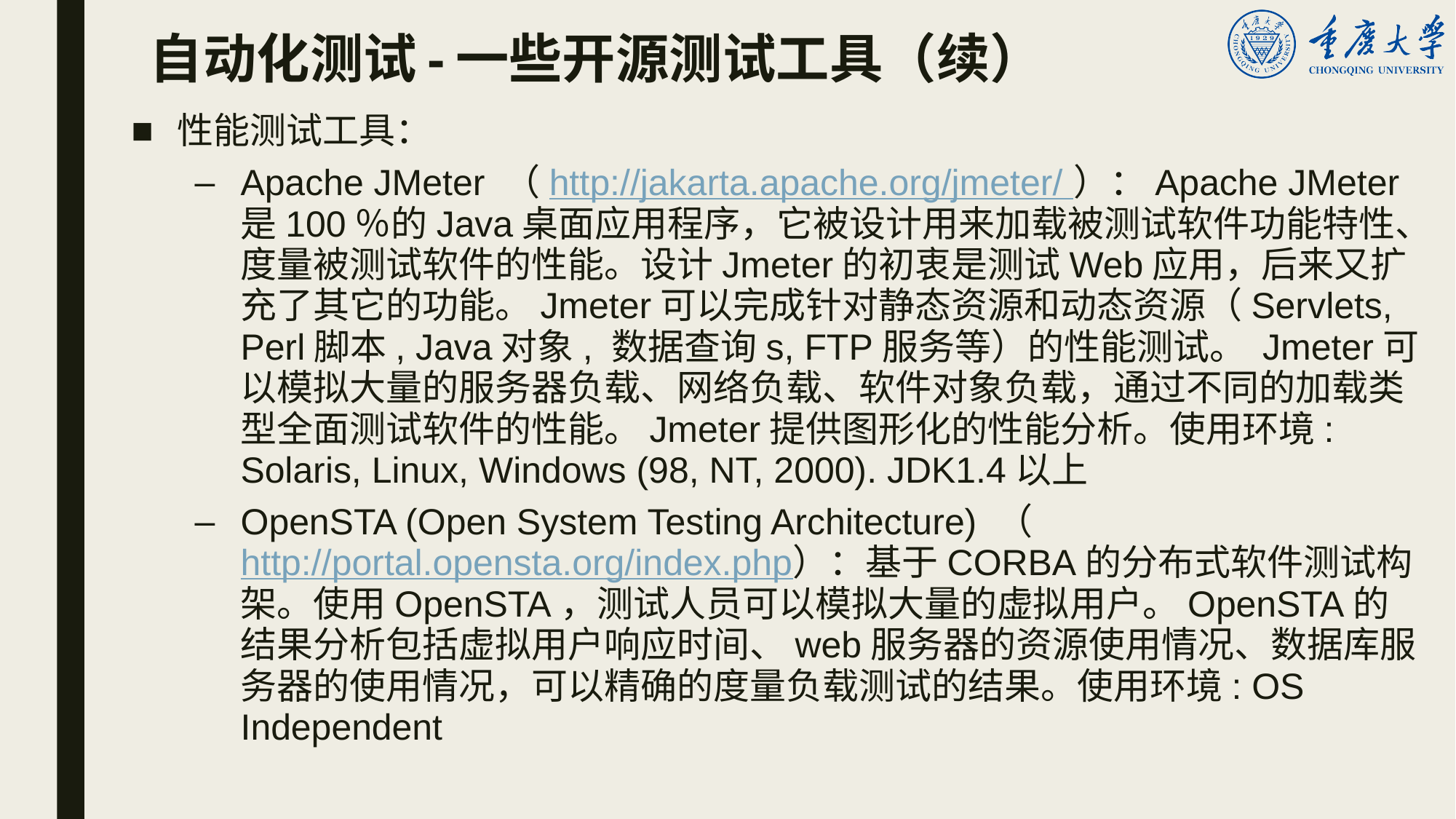

# 自动化测试-一些开源测试工具（续）
性能测试工具：
Apache JMeter （http://jakarta.apache.org/jmeter/ ）：Apache JMeter是100％的Java桌面应用程序，它被设计用来加载被测试软件功能特性、度量被测试软件的性能。设计Jmeter的初衷是测试Web应用，后来又扩充了其它的功能。Jmeter可以完成针对静态资源和动态资源（Servlets, Perl脚本, Java对象, 数据查询s, FTP服务等）的性能测试。 Jmeter可以模拟大量的服务器负载、网络负载、软件对象负载，通过不同的加载类型全面测试软件的性能。Jmeter提供图形化的性能分析。使用环境: Solaris, Linux, Windows (98, NT, 2000). JDK1.4以上
OpenSTA (Open System Testing Architecture) （http://portal.opensta.org/index.php）：基于CORBA的分布式软件测试构架。使用OpenSTA，测试人员可以模拟大量的虚拟用户。OpenSTA的结果分析包括虚拟用户响应时间、web服务器的资源使用情况、数据库服务器的使用情况，可以精确的度量负载测试的结果。使用环境: OS Independent